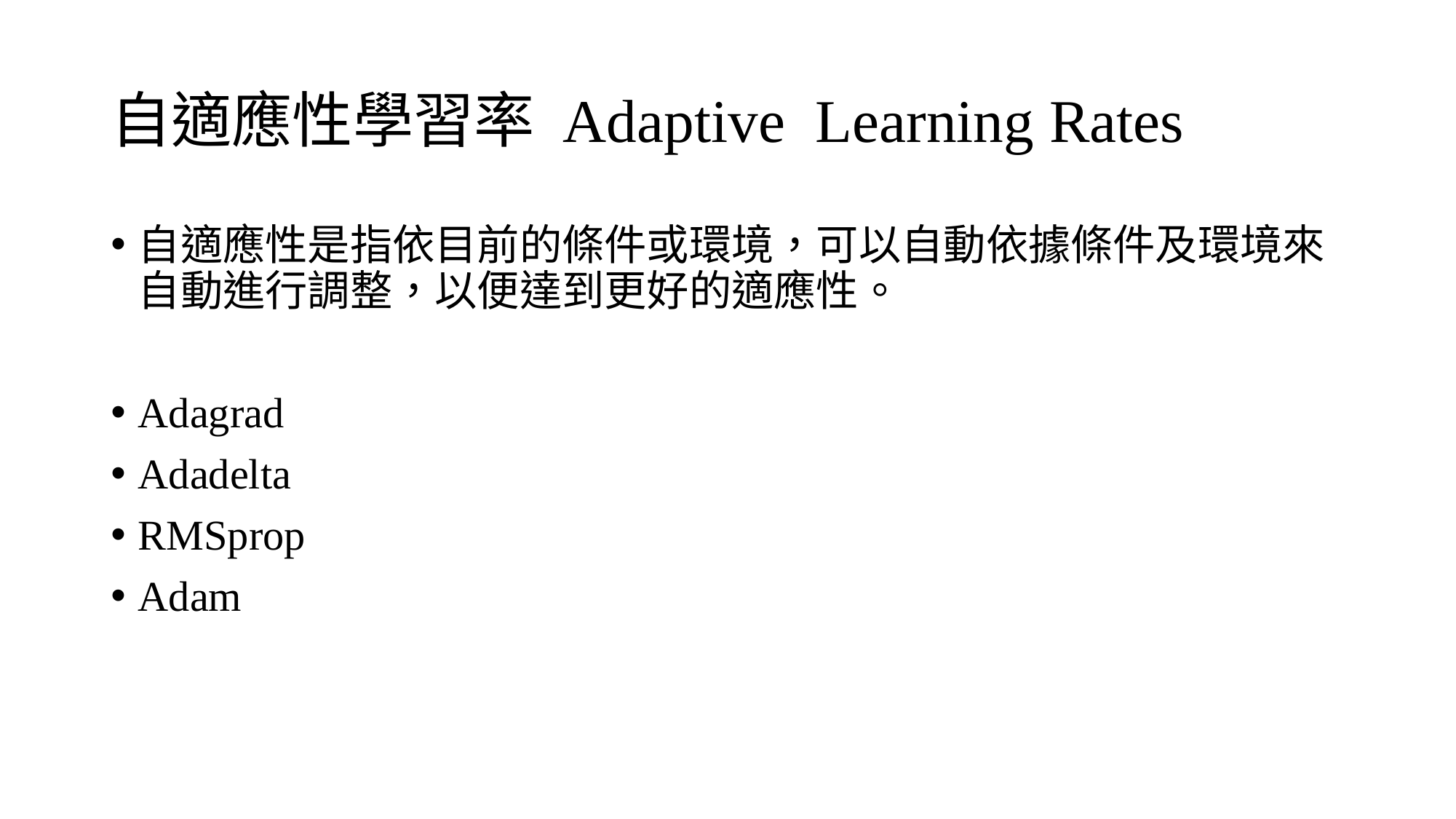

# 自適應性學習率 Adaptive  Learning Rates
自適應性是指依目前的條件或環境，可以自動依據條件及環境來自動進行調整，以便達到更好的適應性。

Adagrad
Adadelta
RMSprop
Adam